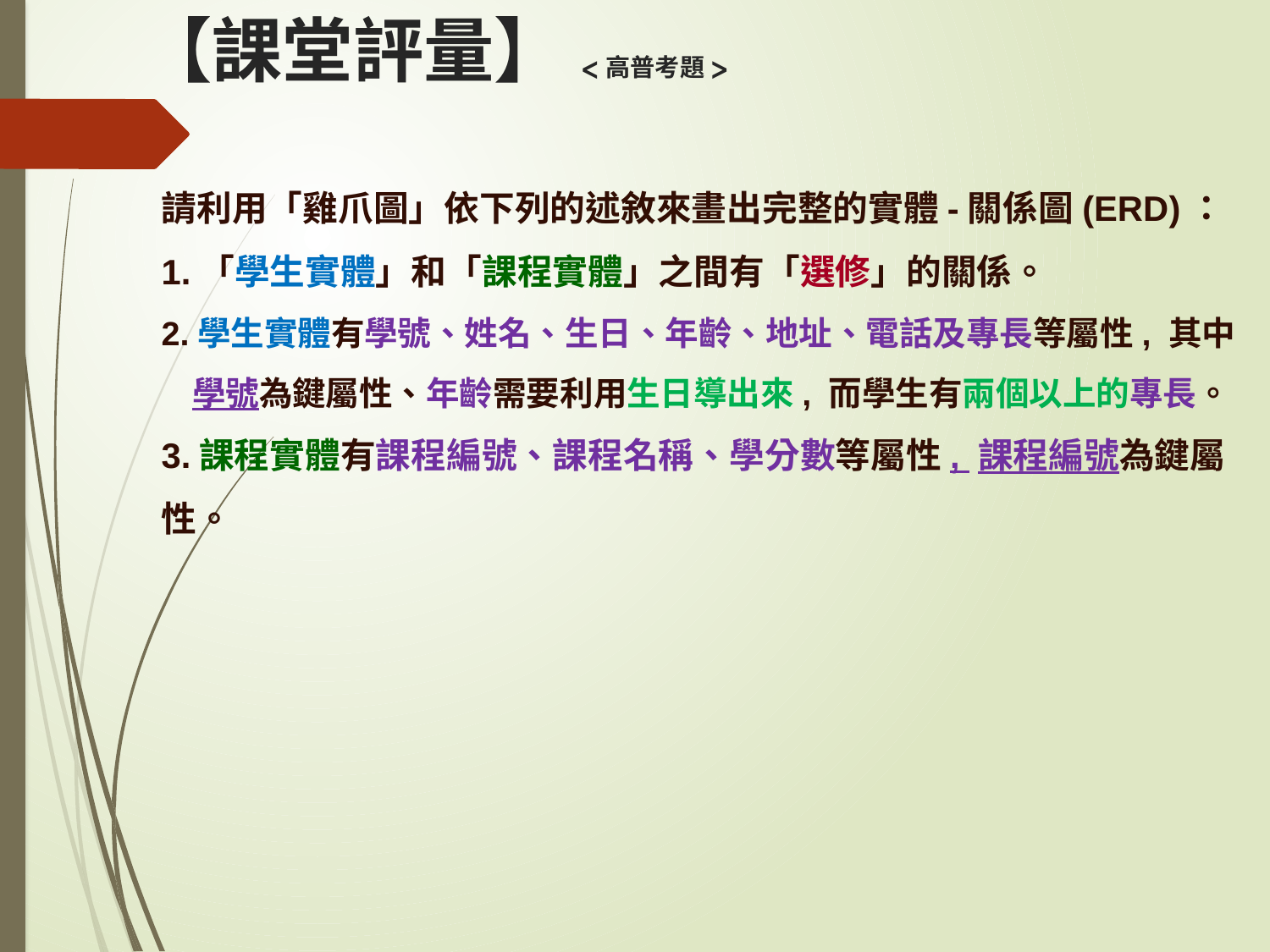

# 【課堂評量】<高普考題>
請利用「雞爪圖」依下列的述敘來畫出完整的實體-關係圖(ERD)：
1.「學生實體」和「課程實體」之間有「選修」的關係。
2.學生實體有學號、姓名、生日、年齡、地址、電話及專長等屬性, 其中
   學號為鍵屬性、年齡需要利用生日導出來, 而學生有兩個以上的專長。
3.課程實體有課程編號、課程名稱、學分數等屬性, 課程編號為鍵屬性。